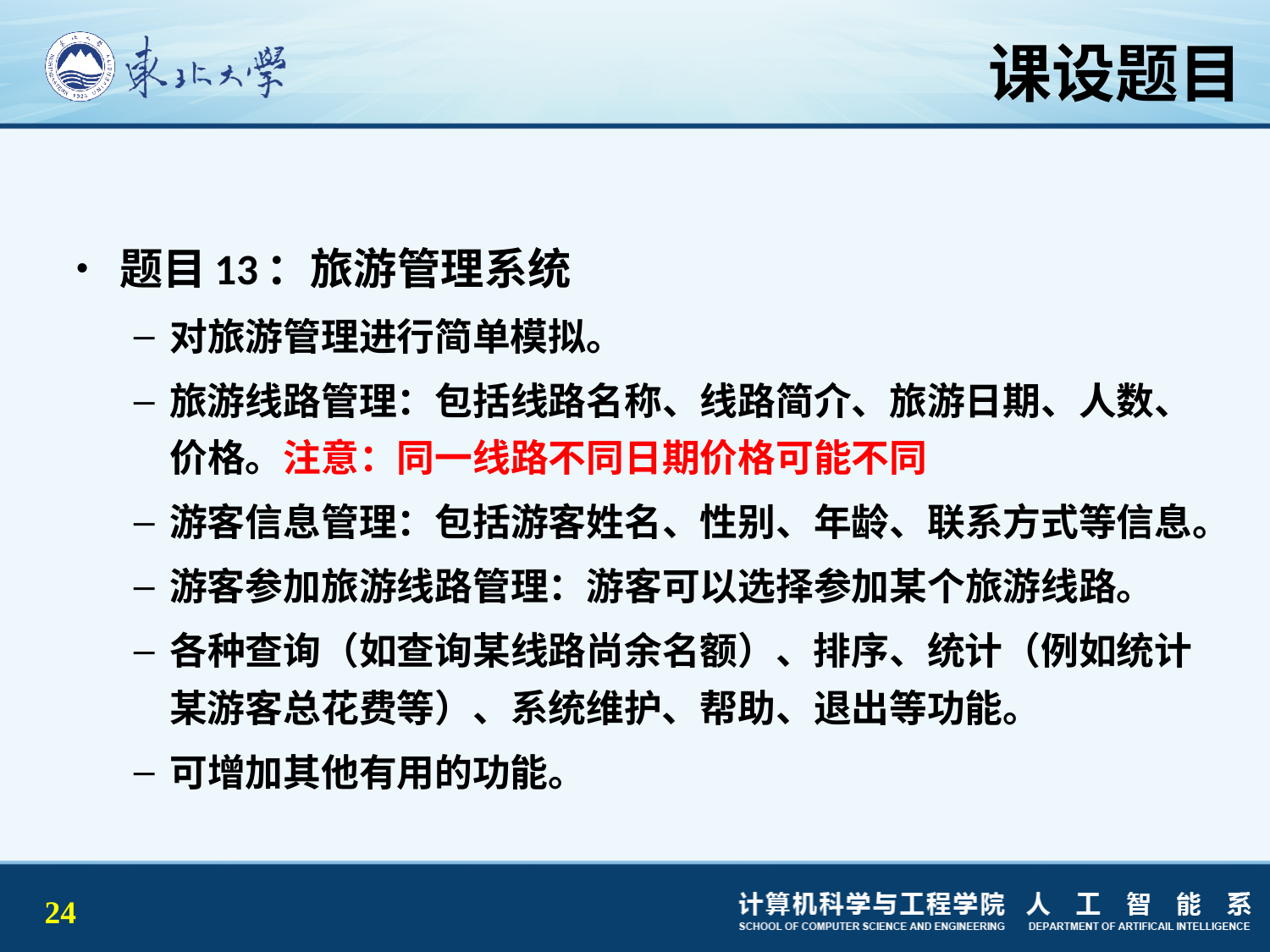

# 课设题目
题目13：旅游管理系统
对旅游管理进行简单模拟。
旅游线路管理：包括线路名称、线路简介、旅游日期、人数、价格。注意：同一线路不同日期价格可能不同
游客信息管理：包括游客姓名、性别、年龄、联系方式等信息。
游客参加旅游线路管理：游客可以选择参加某个旅游线路。
各种查询（如查询某线路尚余名额）、排序、统计（例如统计某游客总花费等）、系统维护、帮助、退出等功能。
可增加其他有用的功能。